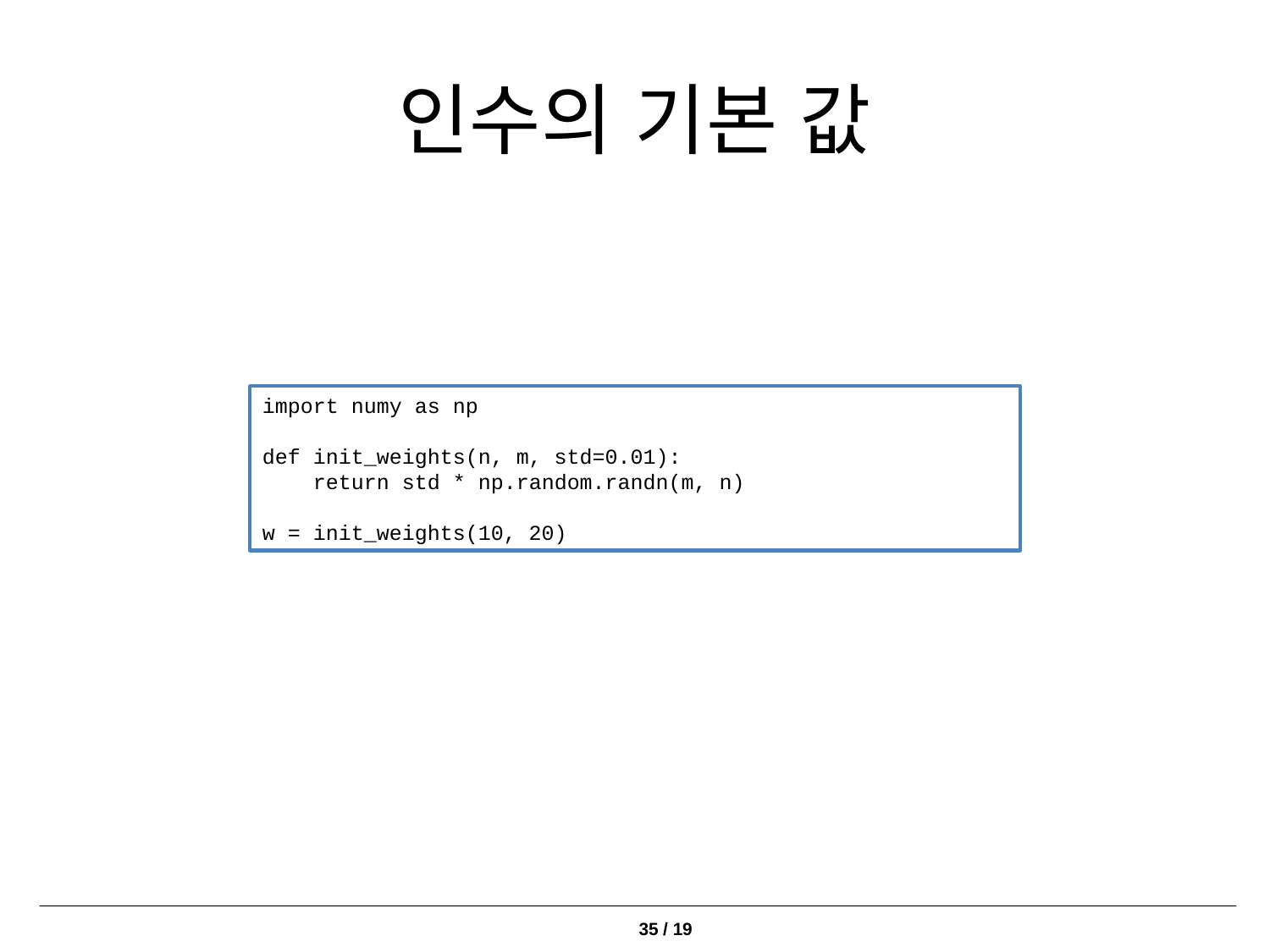

# 인수의 기본 값
import numy as np

def init_weights(n, m, std=0.01):
    return std * np.random.randn(m, n)

w = init_weights(10, 20)